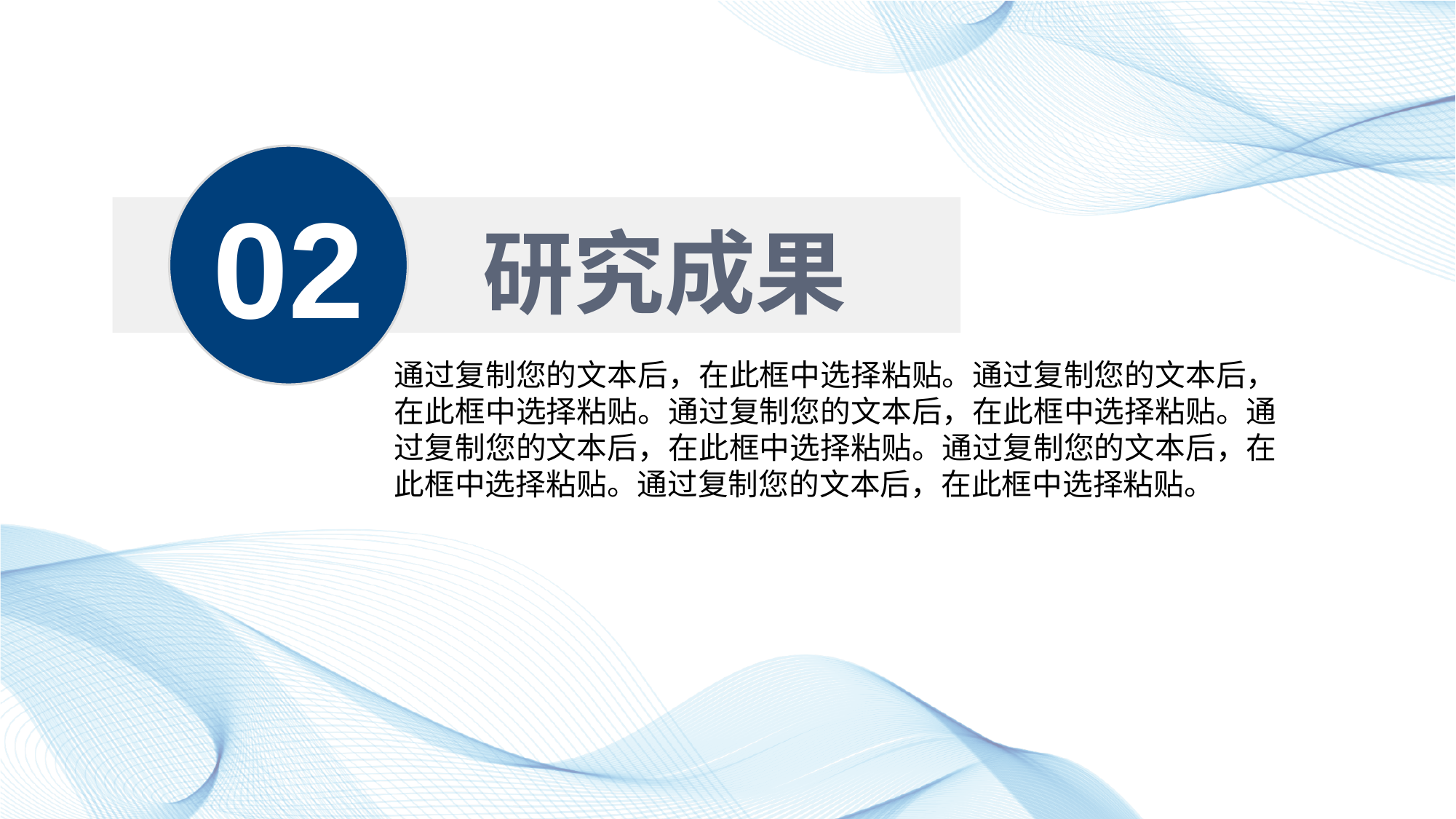

02

研究成果
通过复制您的文本后，在此框中选择粘贴。通过复制您的文本后，在此框中选择粘贴。通过复制您的文本后，在此框中选择粘贴。通过复制您的文本后，在此框中选择粘贴。通过复制您的文本后，在此框中选择粘贴。通过复制您的文本后，在此框中选择粘贴。